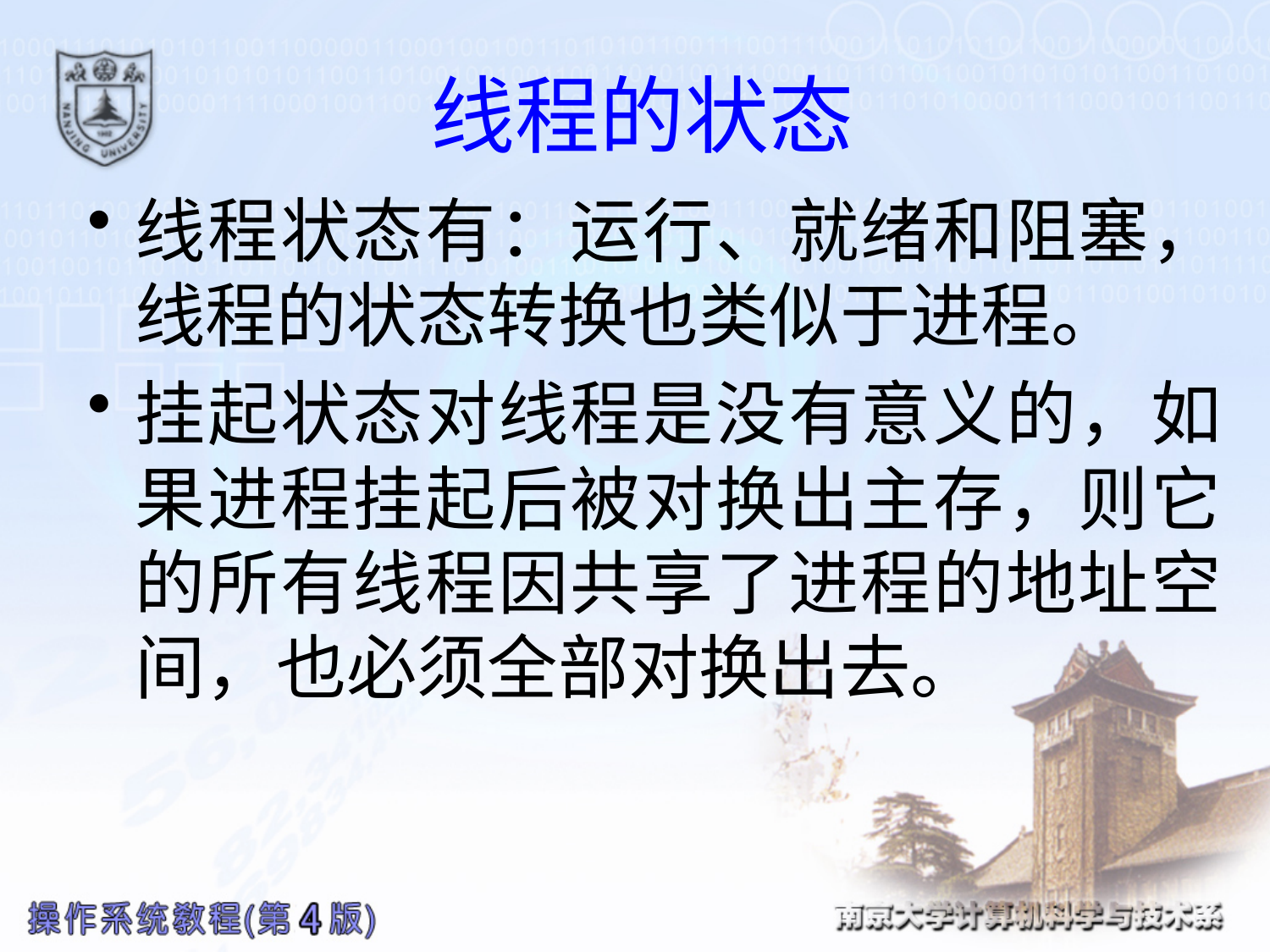

# 线程的状态
线程状态有：运行、就绪和阻塞，线程的状态转换也类似于进程。
挂起状态对线程是没有意义的，如果进程挂起后被对换出主存，则它的所有线程因共享了进程的地址空间，也必须全部对换出去。